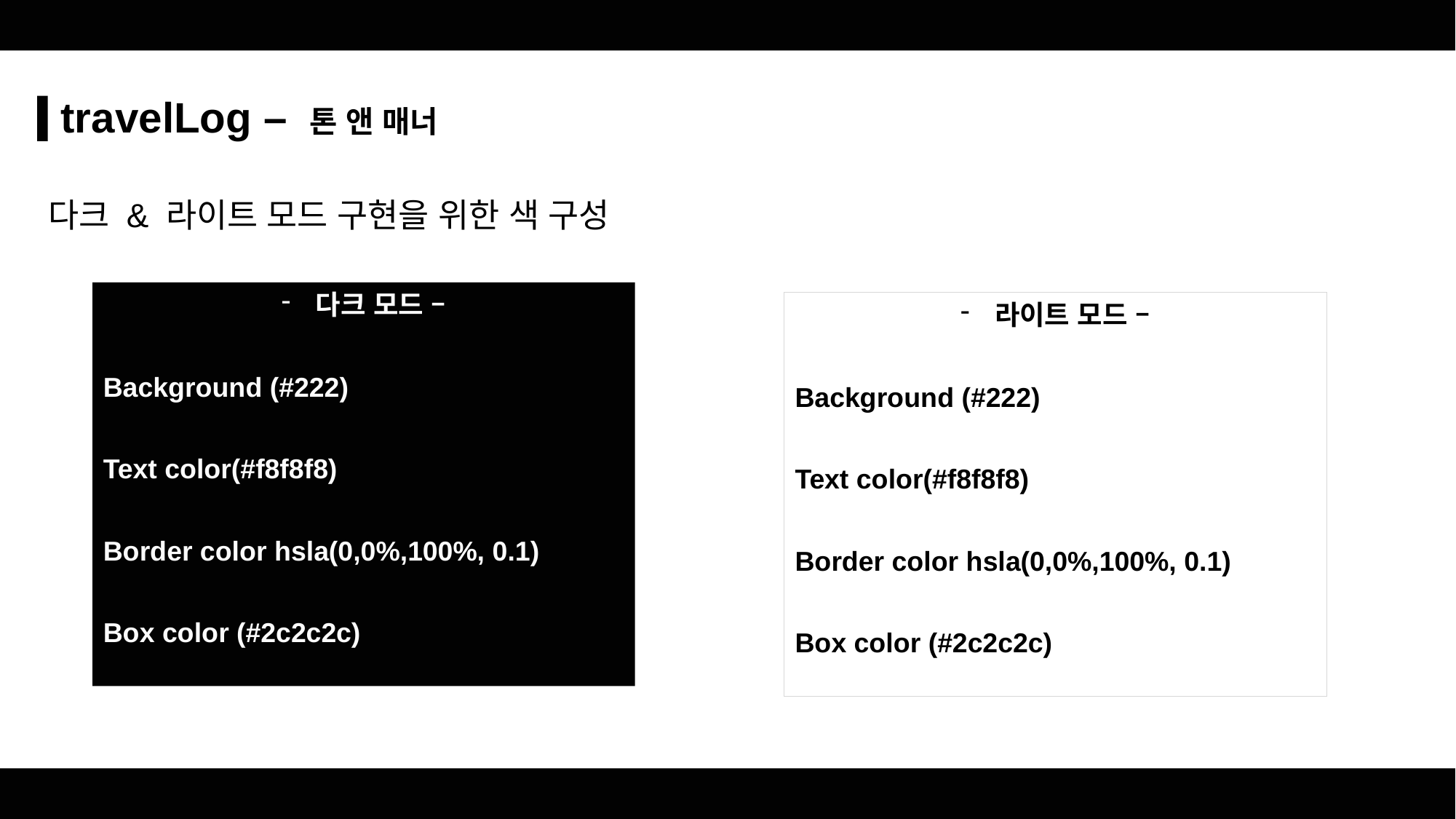

# travelLog – 톤 앤 매너

다크 & 라이트 모드 구현을 위한 색 구성

다크 모드 –
Background (#222)
Text color(#f8f8f8)
Border color hsla(0,0%,100%, 0.1)
Box color (#2c2c2c)

라이트 모드 –
Background (#222)
Text color(#f8f8f8)
Border color hsla(0,0%,100%, 0.1)
Box color (#2c2c2c)